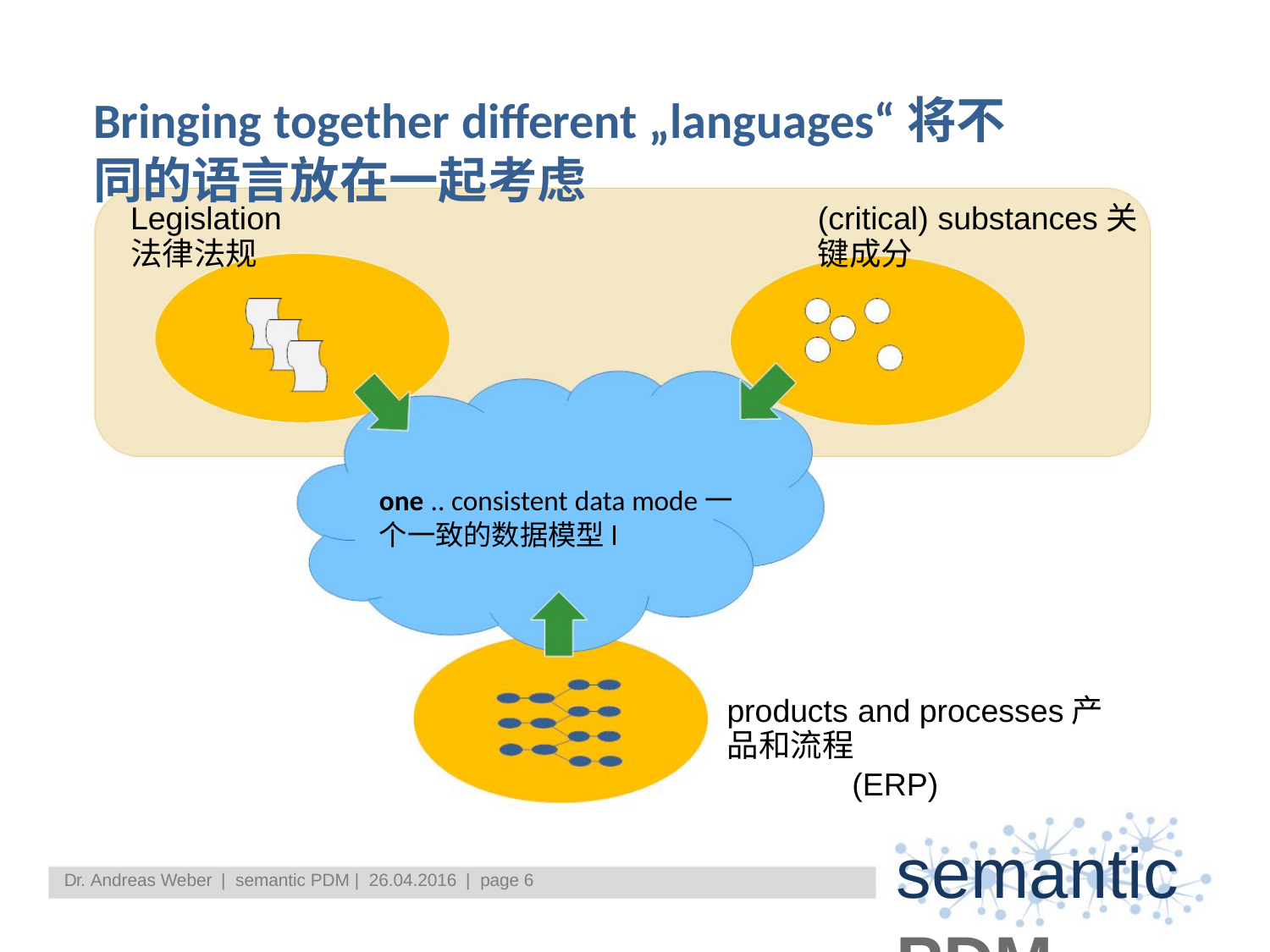

Bringing together different „languages“将不同的语言放在一起考虑
(critical) substances关键成分
Legislation法律法规
one .. consistent data mode一个一致的数据模型l
products and processes产品和流程
(ERP)
semantic PDM
Dr. Andreas Weber | semantic PDM | 26.04.2016 | page 6